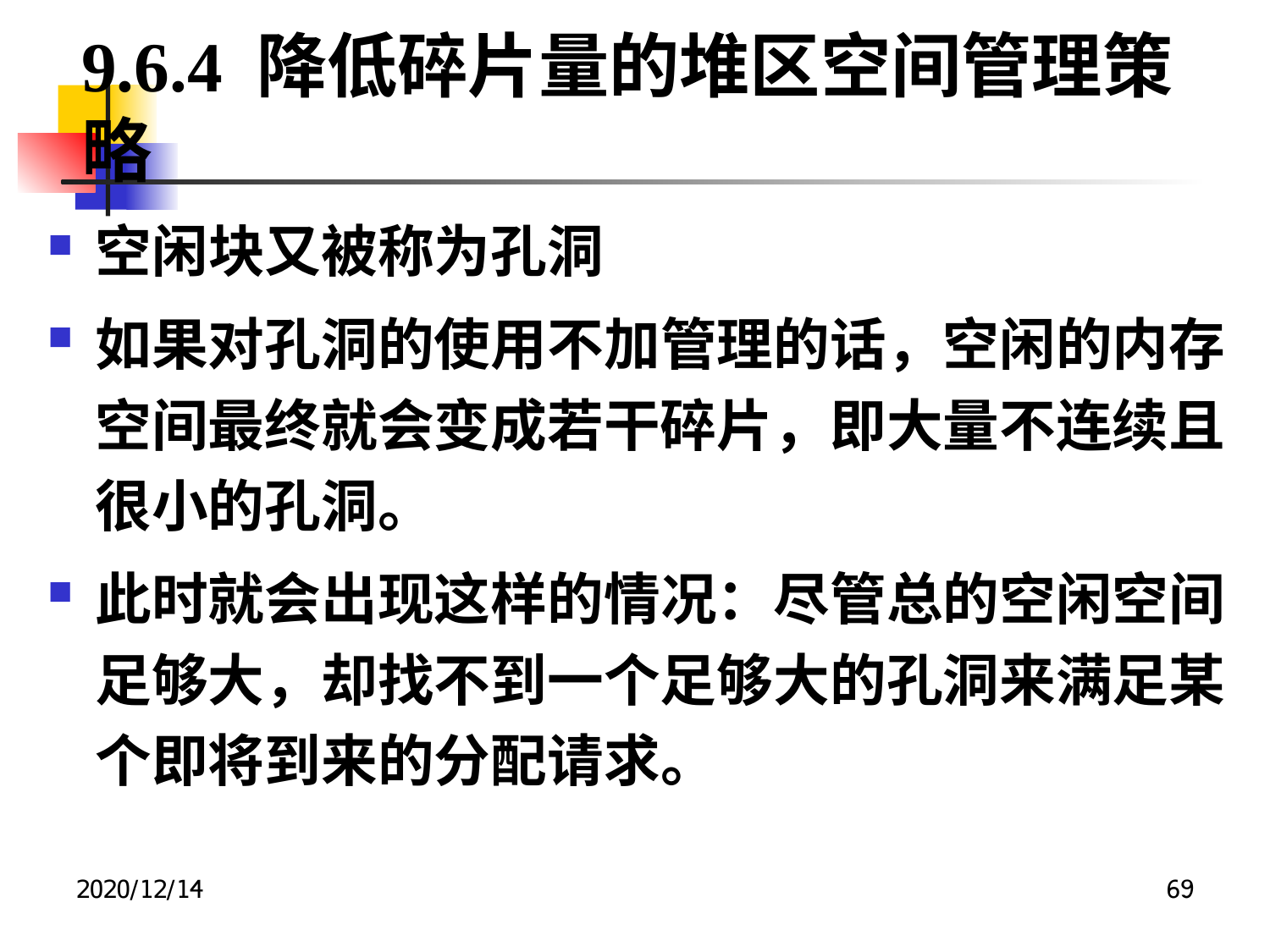

9.6.4 降低碎片量的堆区空间管理策略
空闲块又被称为孔洞
如果对孔洞的使用不加管理的话，空闲的内存空间最终就会变成若干碎片，即大量不连续且很小的孔洞。
此时就会出现这样的情况：尽管总的空闲空间足够大，却找不到一个足够大的孔洞来满足某个即将到来的分配请求。

2020/12/14
69